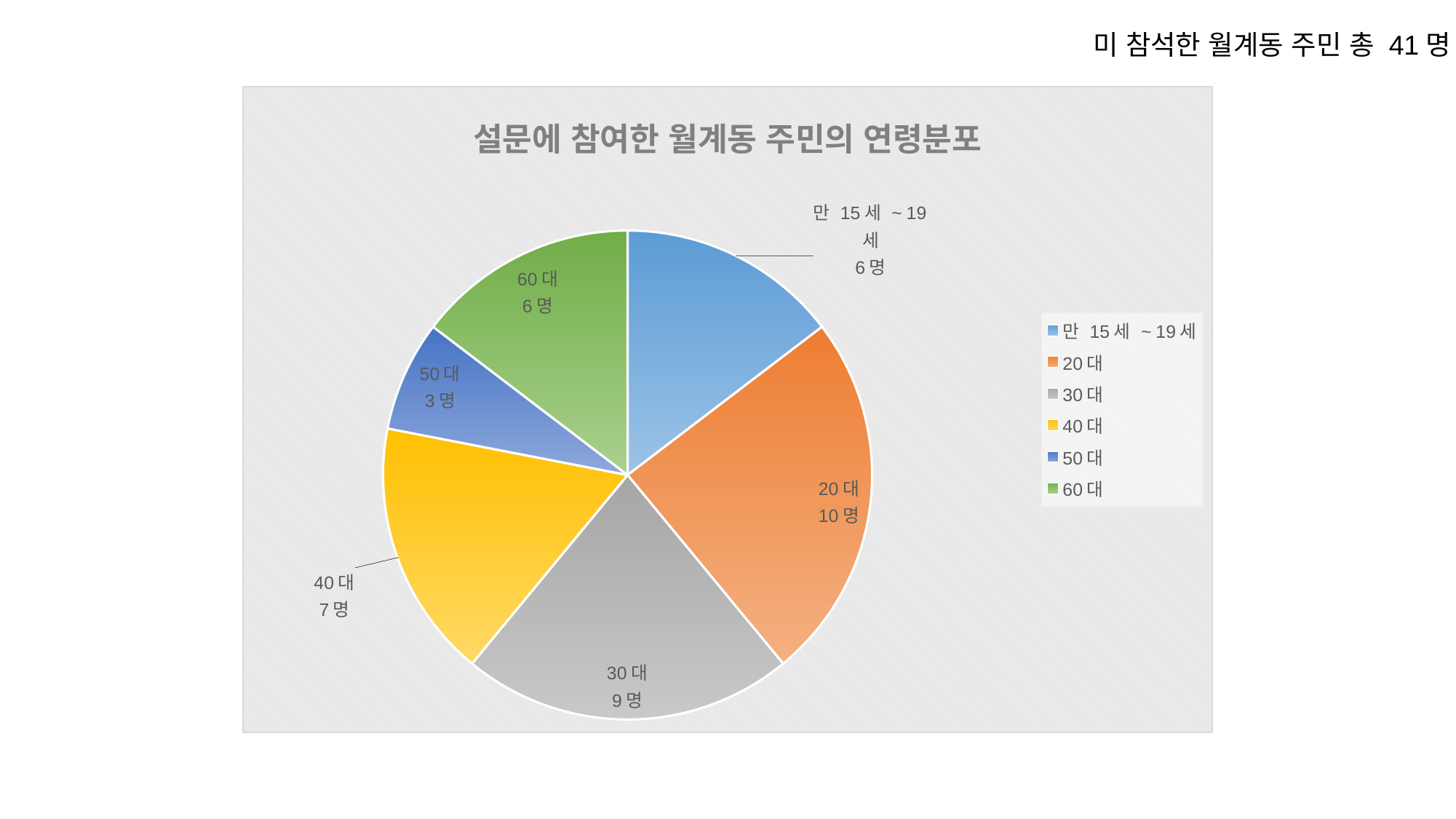

미 참석한 월계동 주민 총 41명

### Chart: 설문에 참여한 월계동 주민의 연령분포

| Category | 설문에 참여한 공릉 2동 주민의 연령분포 |
|---|---|
| 만 15세 ~ 19세 | 6.0 |
| 20대 | 10.0 |
| 30대 | 9.0 |
| 40대 | 7.0 |
| 50대 | 3.0 |
| 60대 | 6.0 |